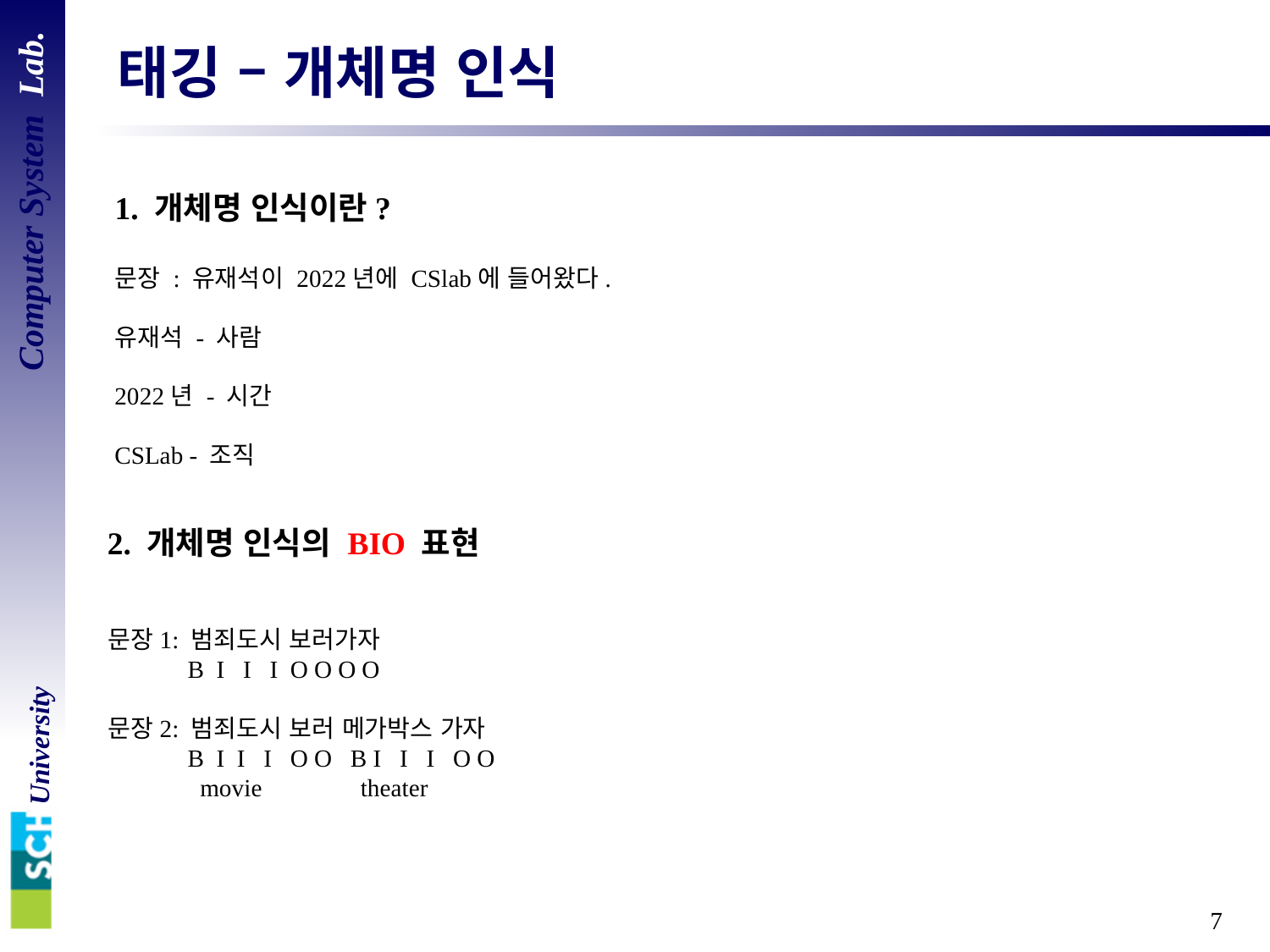

# 태깅 – 개체명 인식

1. 개체명 인식이란?
문장 : 유재석이 2022년에 CSlab에 들어왔다.

유재석 - 사람

2022년 - 시간

CSLab - 조직

2. 개체명 인식의 BIO 표현
문장1: 범죄도시 보러가자
             B  I   I   I  O O O O

문장2: 범죄도시 보러 메가박스 가자
             B  I  I   I   O O   B I   I   I   O O
               movie                theater